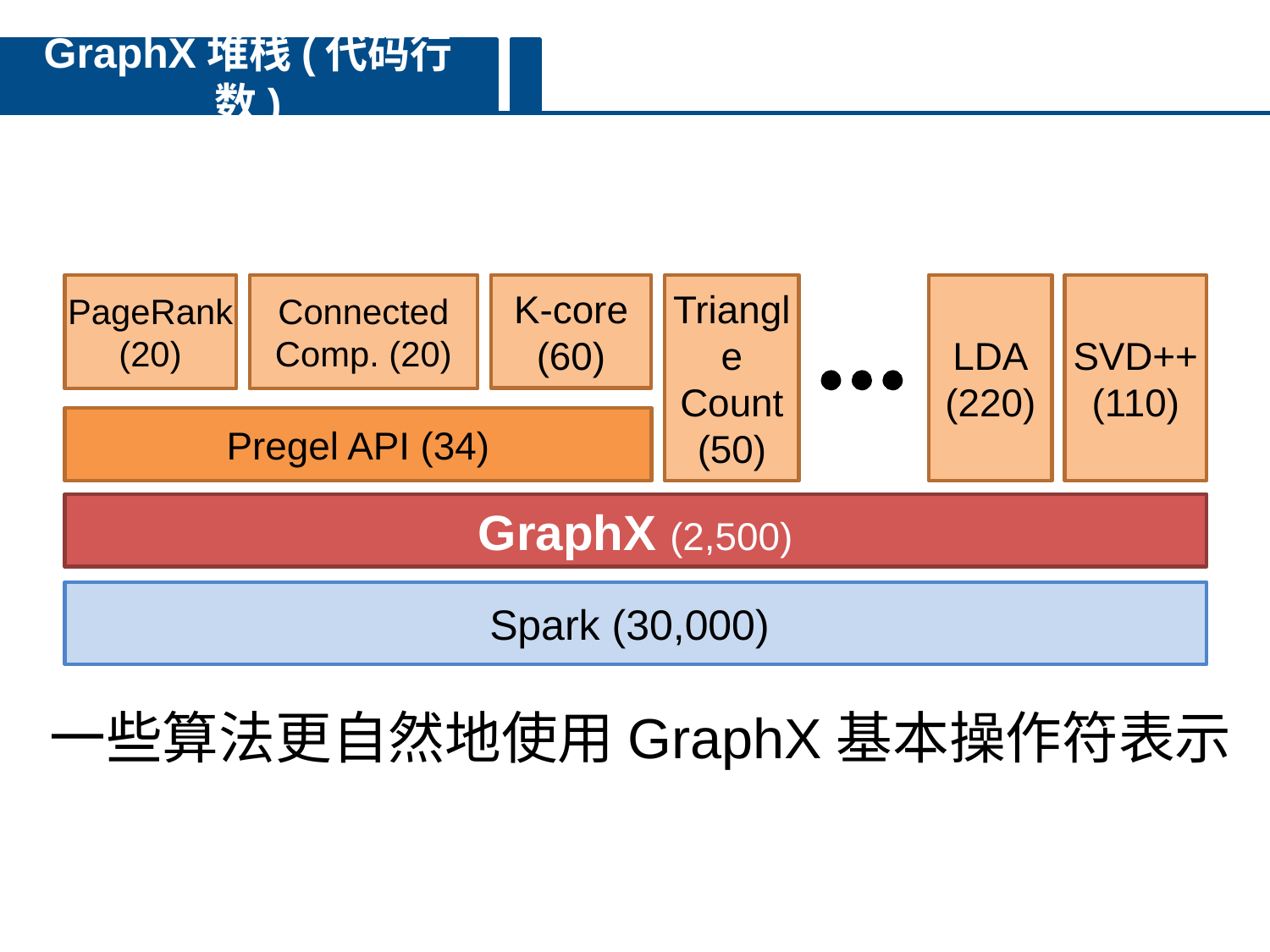

GraphX堆栈(代码行数)

PageRank (20)
Connected Comp. (20)
K-core
(60)
Triangle
Count
(50)
LDA
(220)
SVD++
(110)

Pregel API (34)
GraphX (2,500)
Spark (30,000)
一些算法更自然地使用GraphX基本操作符表示